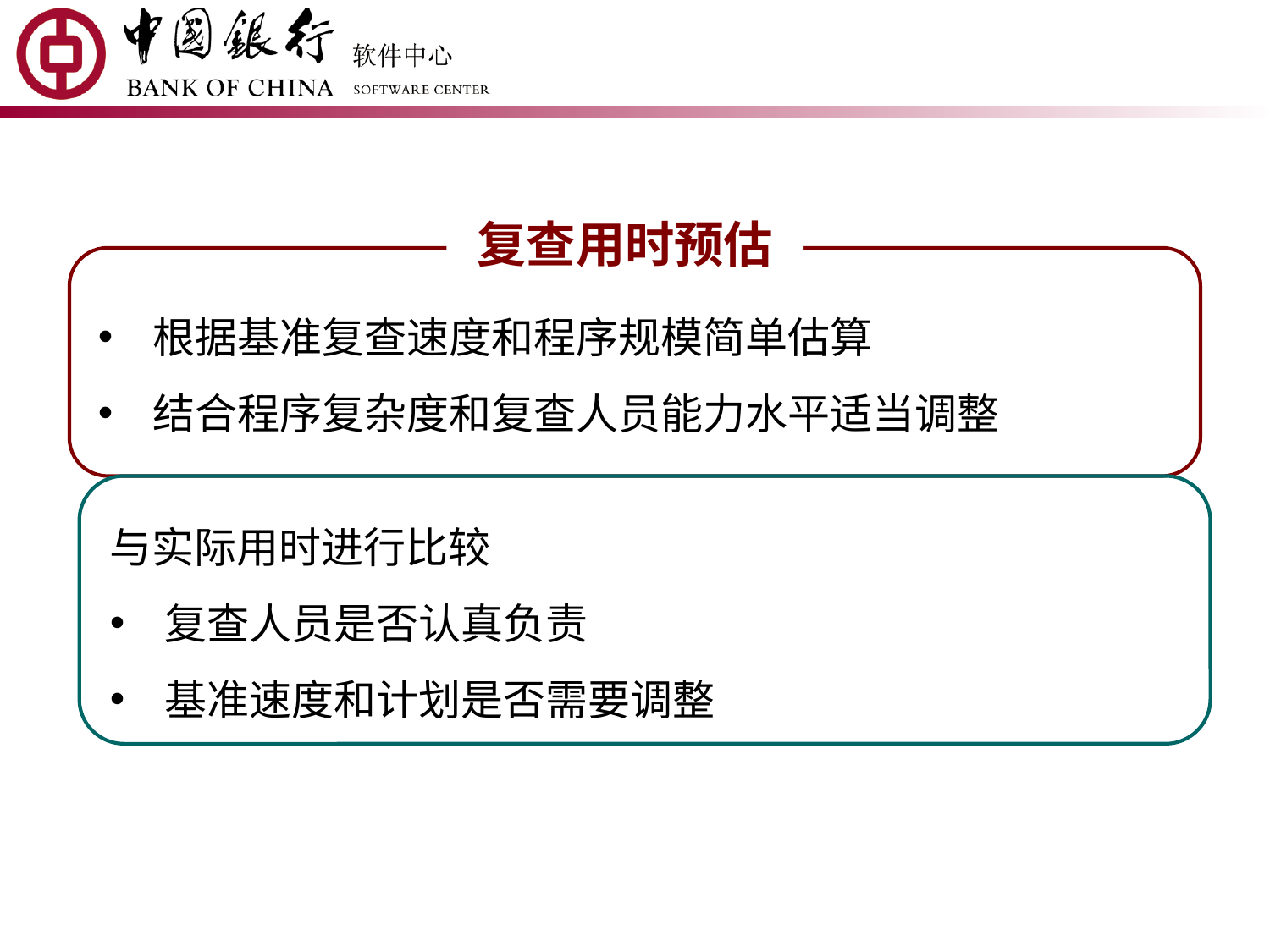

复查用时预估
根据基准复查速度和程序规模简单估算
结合程序复杂度和复查人员能力水平适当调整
与实际用时进行比较
复查人员是否认真负责
基准速度和计划是否需要调整